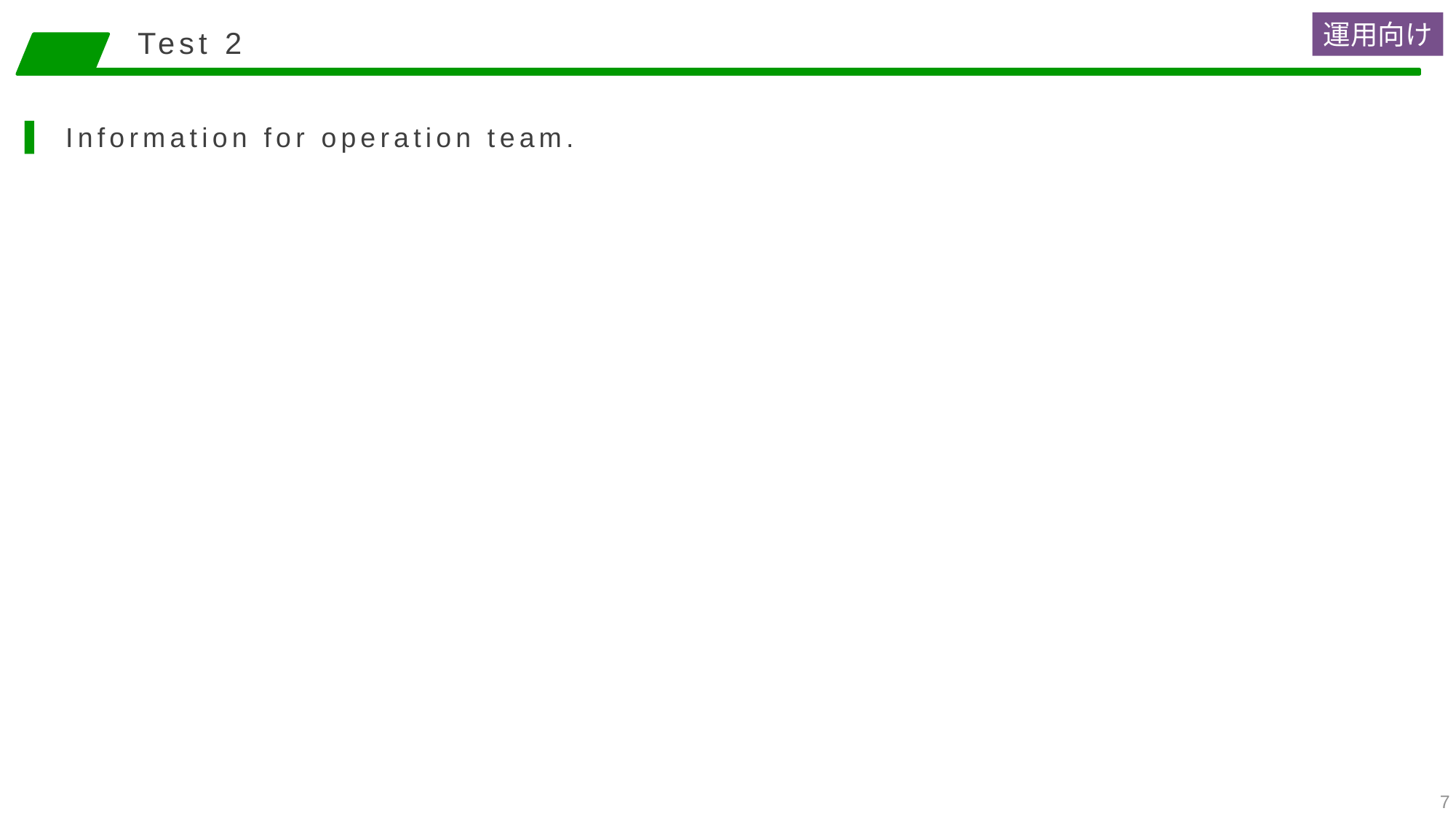

# Test 2
運用向け
Information for operation team.
7